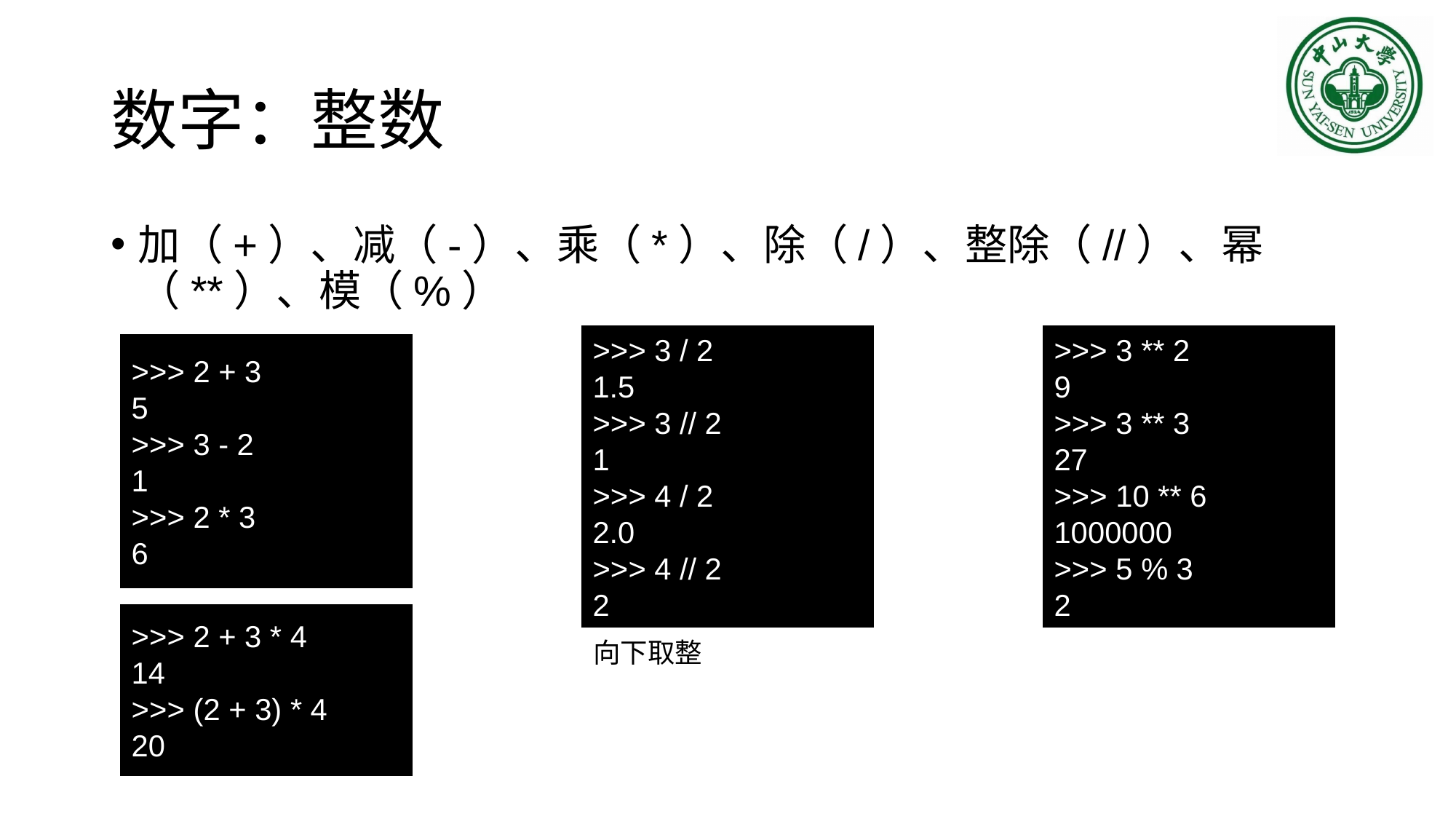

# 数字：整数
加（+）、减（-）、乘（*）、除（/）、整除（//）、幂（**）、模（%）
>>> 3 / 2
1.5
>>> 3 // 2
1
>>> 4 / 2
2.0
>>> 4 // 2
2
>>> 3 ** 2
9
>>> 3 ** 3
27
>>> 10 ** 6
1000000
>>> 5 % 3
2
>>> 2 + 3
5
>>> 3 - 2
1
>>> 2 * 3
6
>>> 2 + 3 * 4
14
>>> (2 + 3) * 4
20
向下取整